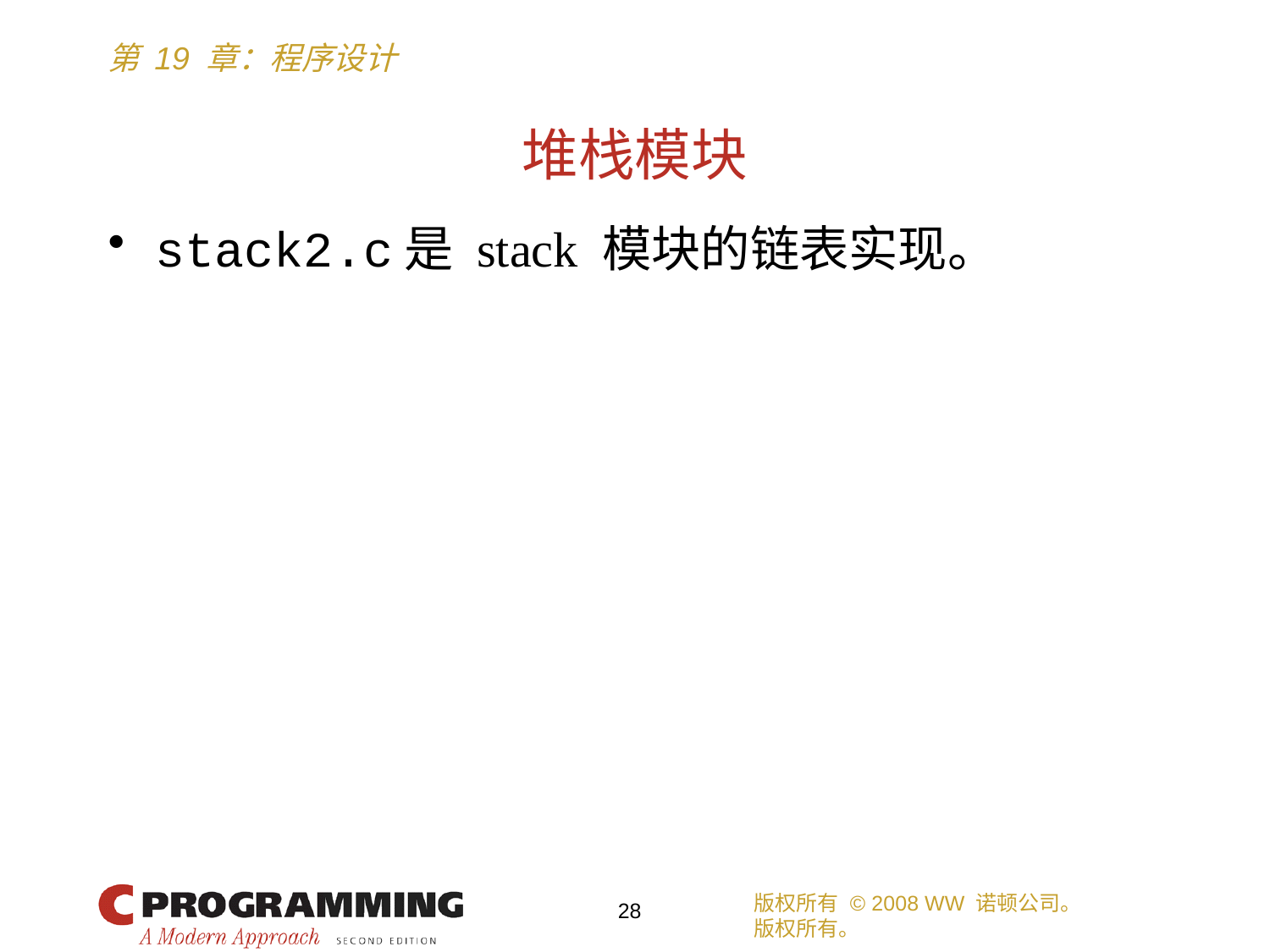

# 堆栈模块
stack2.c是 stack 模块的链表实现。
版权所有 © 2008 WW 诺顿公司。
版权所有。
28